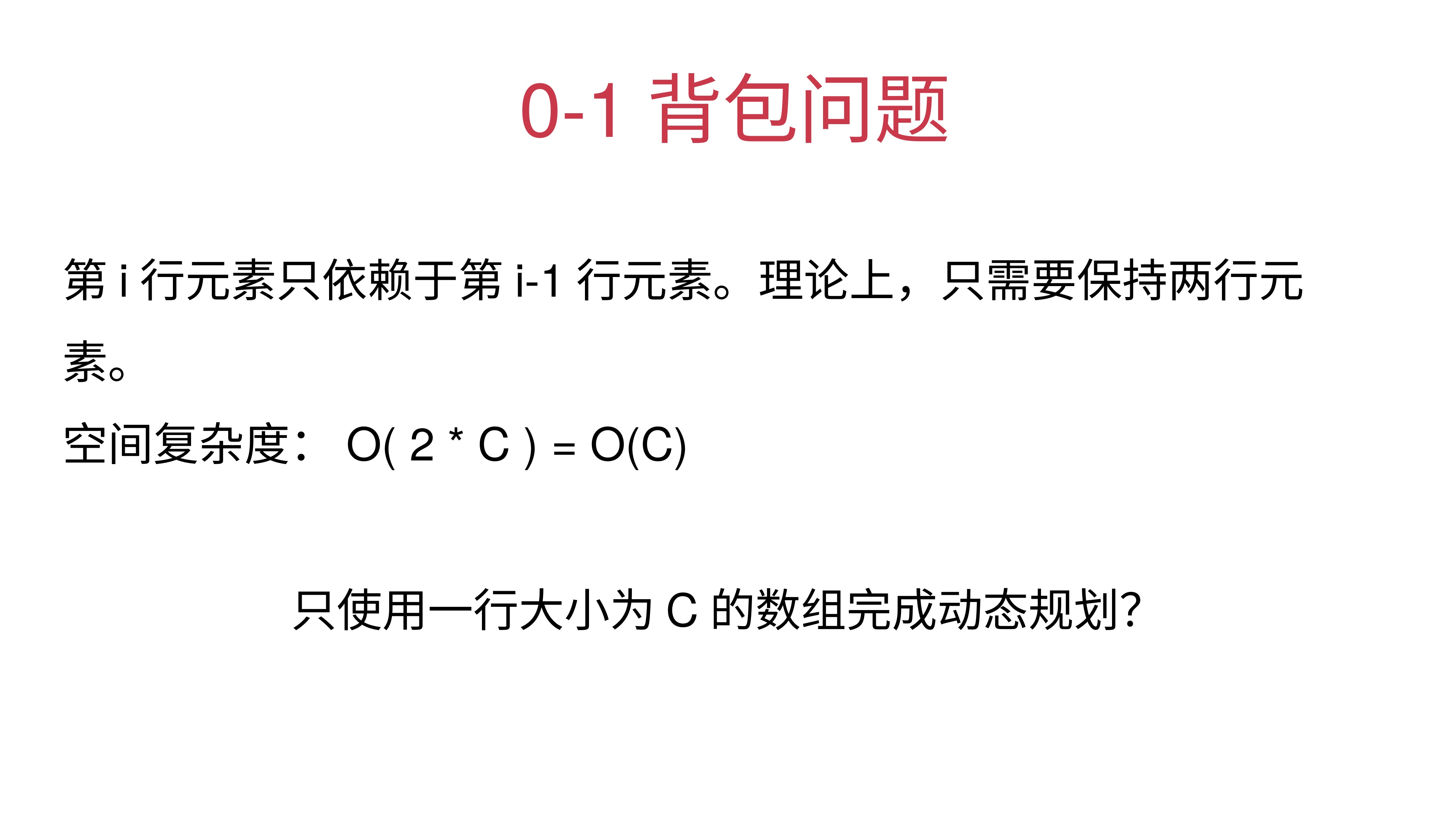

# 0-1背包问题
第i行元素只依赖于第i-1行元素。理论上，只需要保持两行元素。
空间复杂度：O( 2 * C ) = O(C)
只使用一行大小为C的数组完成动态规划？